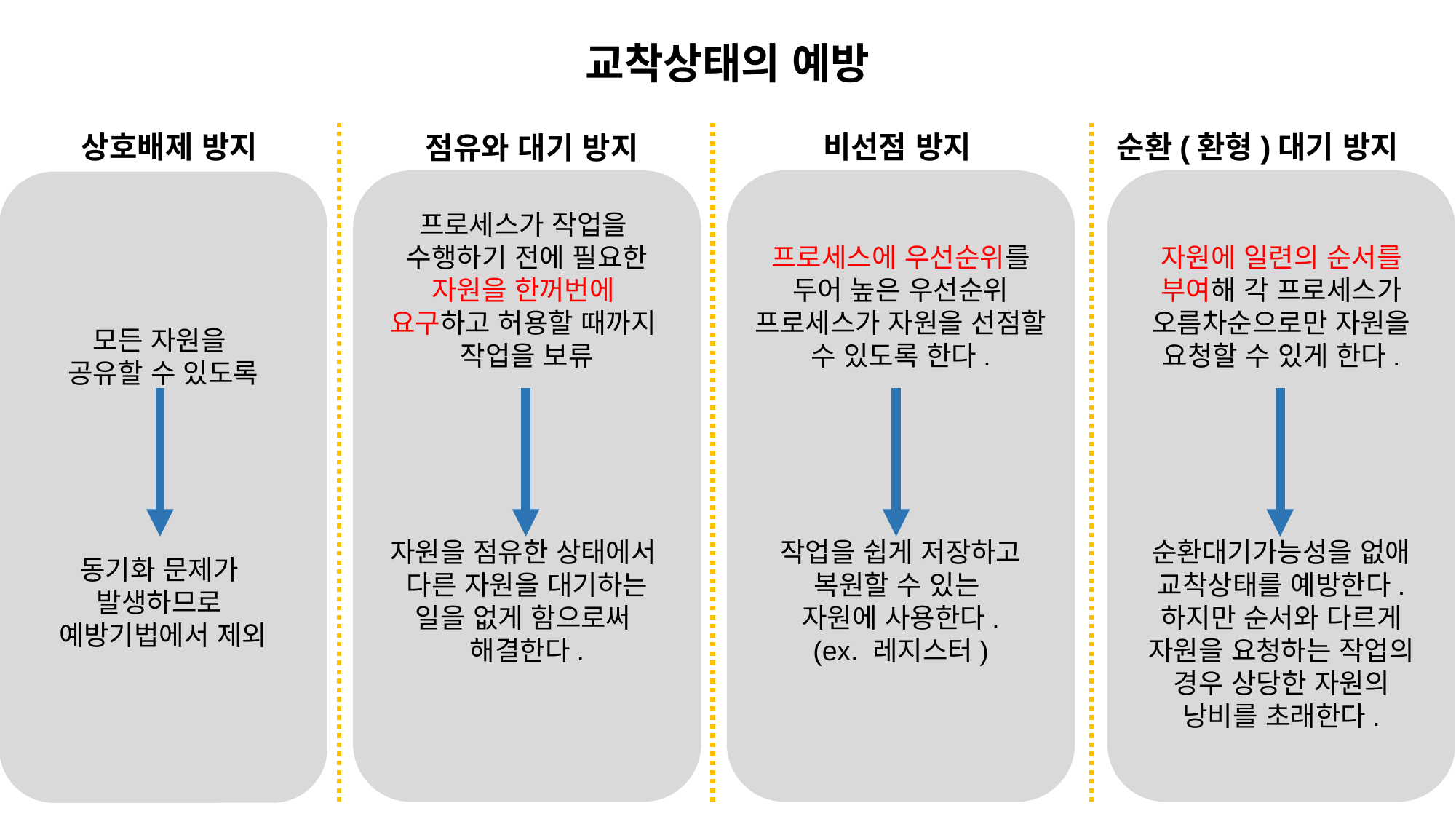

교착상태의 예방
상호배제 방지
비선점 방지
순환(환형)대기 방지
점유와 대기 방지
프로세스가 작업을
수행하기 전에 필요한 자원을 한꺼번에
요구하고 허용할 때까지
작업을 보류

자원을 점유한 상태에서
다른 자원을 대기하는 일을 없게 함으로써
해결한다.

프로세스에 우선순위를 두어 높은 우선순위 프로세스가 자원을 선점할 수 있도록 한다.

작업을 쉽게 저장하고 복원할 수 있는
자원에 사용한다.
(ex. 레지스터)

자원에 일련의 순서를 부여해 각 프로세스가 오름차순으로만 자원을 요청할 수 있게 한다.

순환대기가능성을 없애 교착상태를 예방한다.
하지만 순서와 다르게 자원을 요청하는 작업의 경우 상당한 자원의 낭비를 초래한다.
모든 자원을
공유할 수 있도록

동기화 문제가
발생하므로
예방기법에서 제외